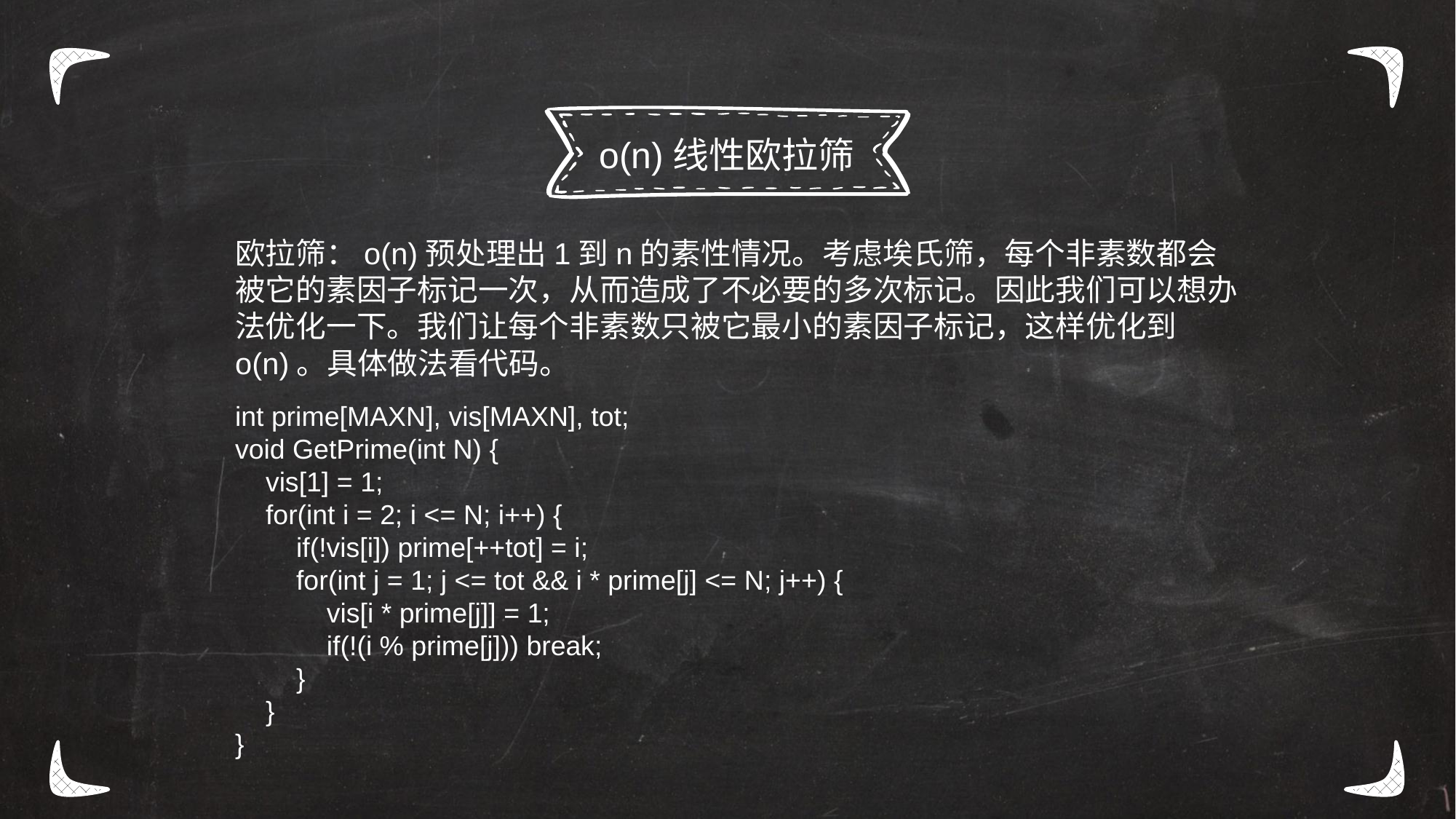

o(n)线性欧拉筛
欧拉筛：o(n)预处理出1到n的素性情况。考虑埃氏筛，每个非素数都会被它的素因子标记一次，从而造成了不必要的多次标记。因此我们可以想办法优化一下。我们让每个非素数只被它最小的素因子标记，这样优化到o(n)。具体做法看代码。
int prime[MAXN], vis[MAXN], tot;
void GetPrime(int N) {
    vis[1] = 1;
    for(int i = 2; i <= N; i++) {
        if(!vis[i]) prime[++tot] = i;
        for(int j = 1; j <= tot && i * prime[j] <= N; j++) {
            vis[i * prime[j]] = 1;
            if(!(i % prime[j])) break;
        }
    }
}